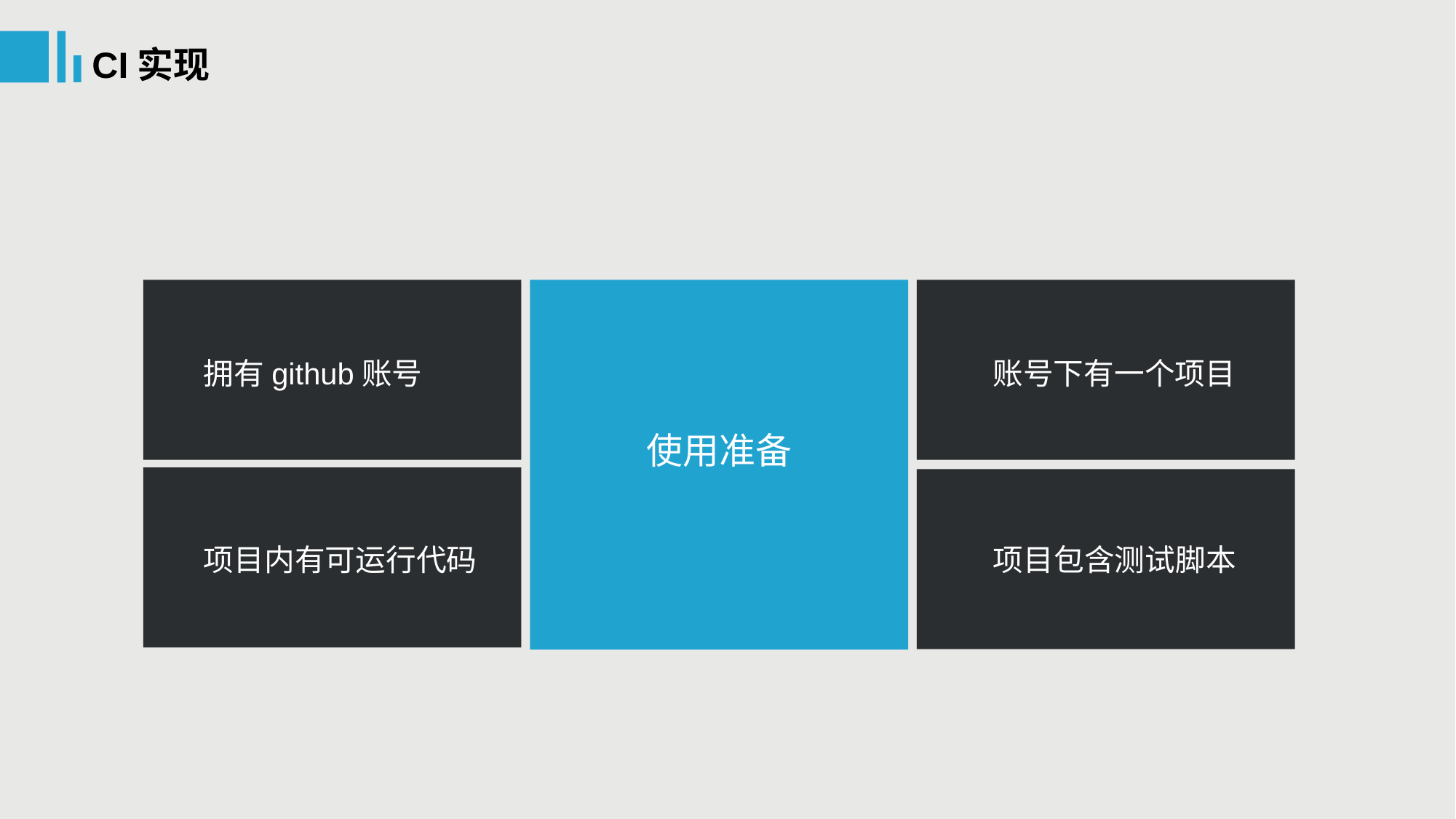

CI实现

拥有github账号
账号下有一个项目
使用准备

项目内有可运行代码
项目包含测试脚本